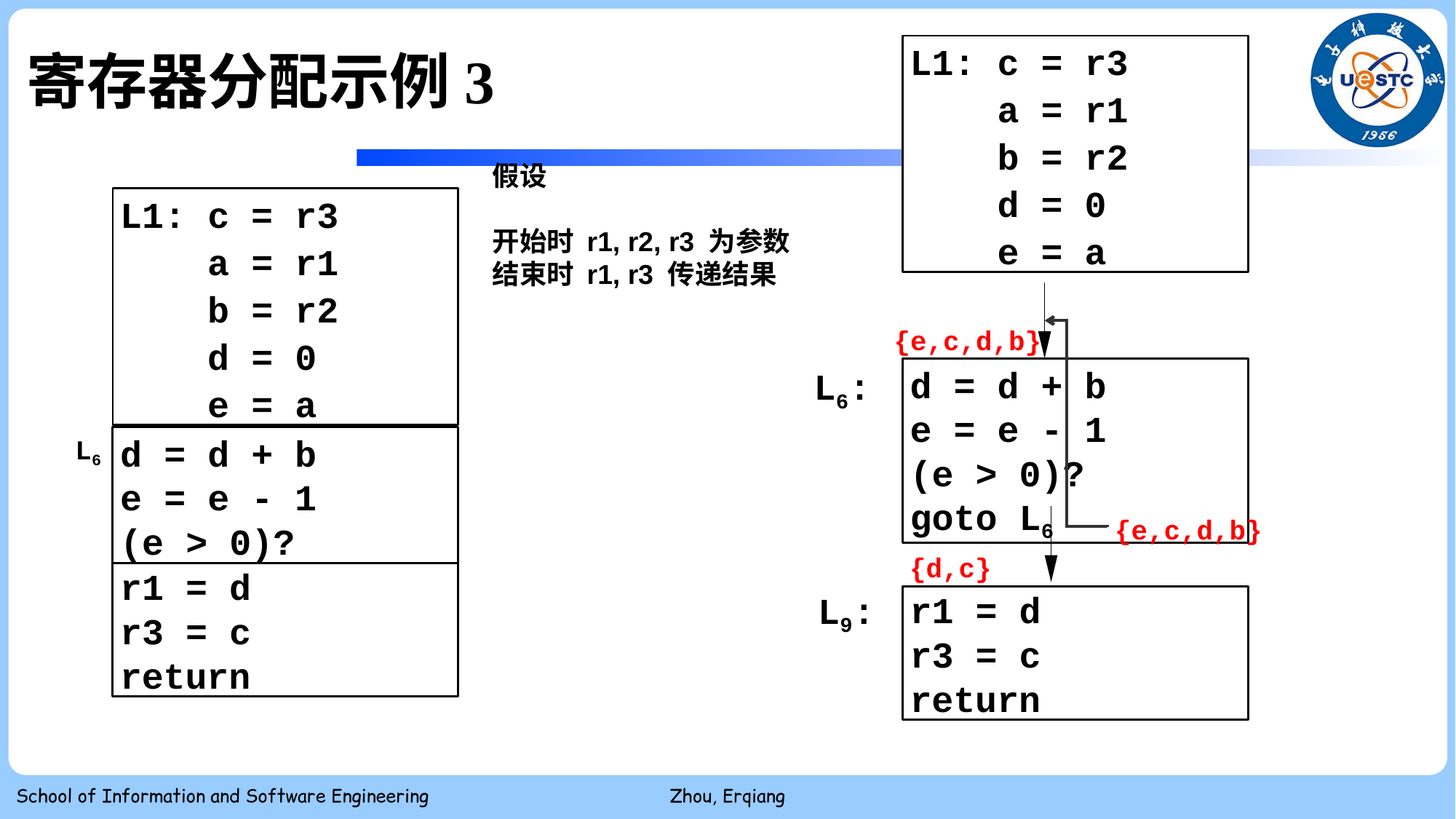

# 寄存器分配示例3
L1: c = r3
    a = r1
    b = r2
    d = 0
    e = a
假设

开始时 r1, r2, r3 为参数
结束时 r1, r3 传递结果
L1: c = r3
    a = r1
    b = r2
    d = 0
    e = a

{e,c,d,b}
d = d + b   e = e - 1
(e > 0)?goto L6
L6:
L6
d = d + b   e = e - 1
(e > 0)?goto L6

{e,c,d,b}
{d,c}
r1 = d
r3 = c
return
L9:
r1 = d
r3 = c
return
School of Information and Software Engineering
Zhou, Erqiang
39